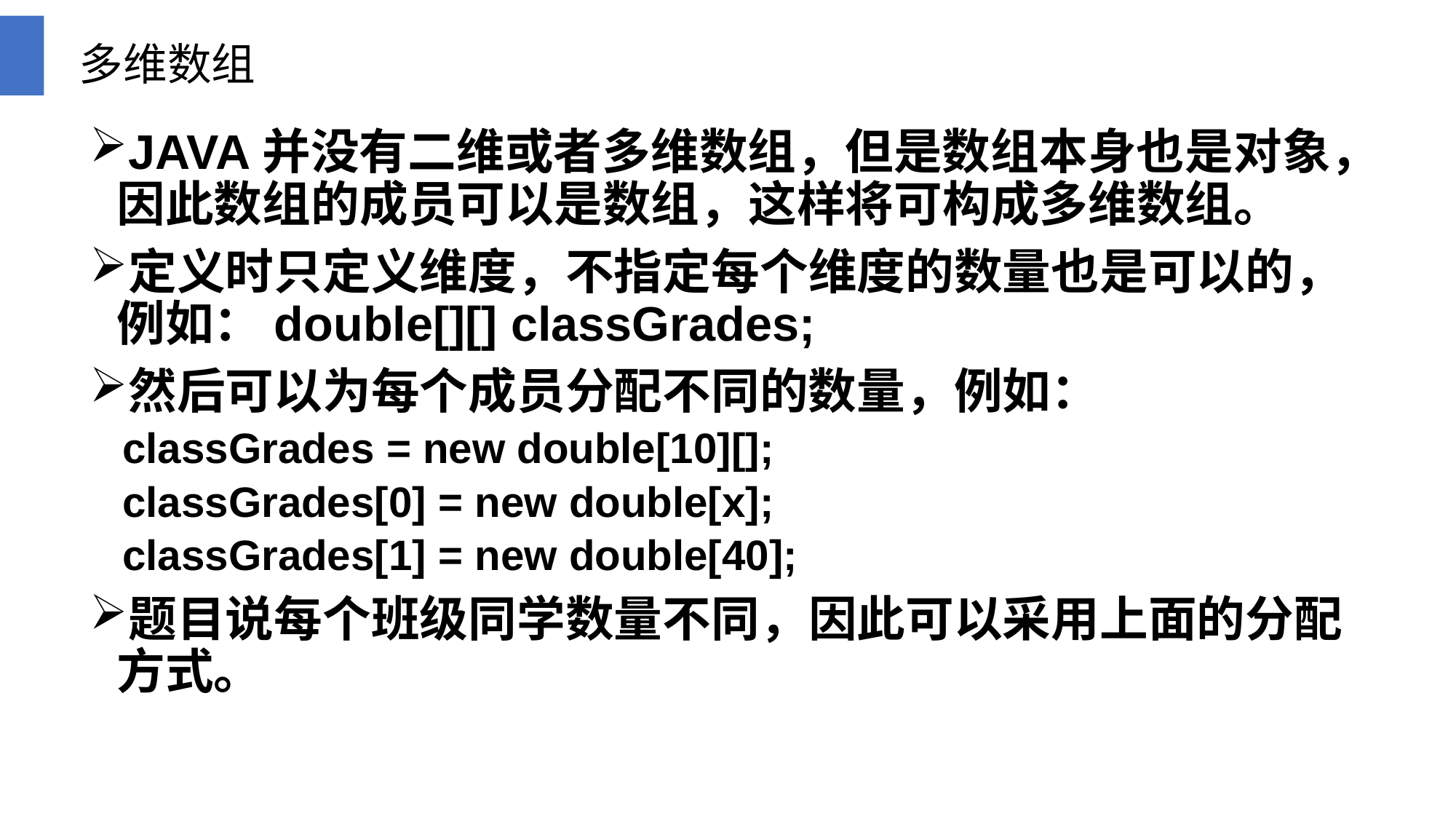

# 多维数组
JAVA并没有二维或者多维数组，但是数组本身也是对象，因此数组的成员可以是数组，这样将可构成多维数组。
定义时只定义维度，不指定每个维度的数量也是可以的，例如：double[][] classGrades;
然后可以为每个成员分配不同的数量，例如：
classGrades = new double[10][];
classGrades[0] = new double[x];
classGrades[1] = new double[40];
题目说每个班级同学数量不同，因此可以采用上面的分配方式。